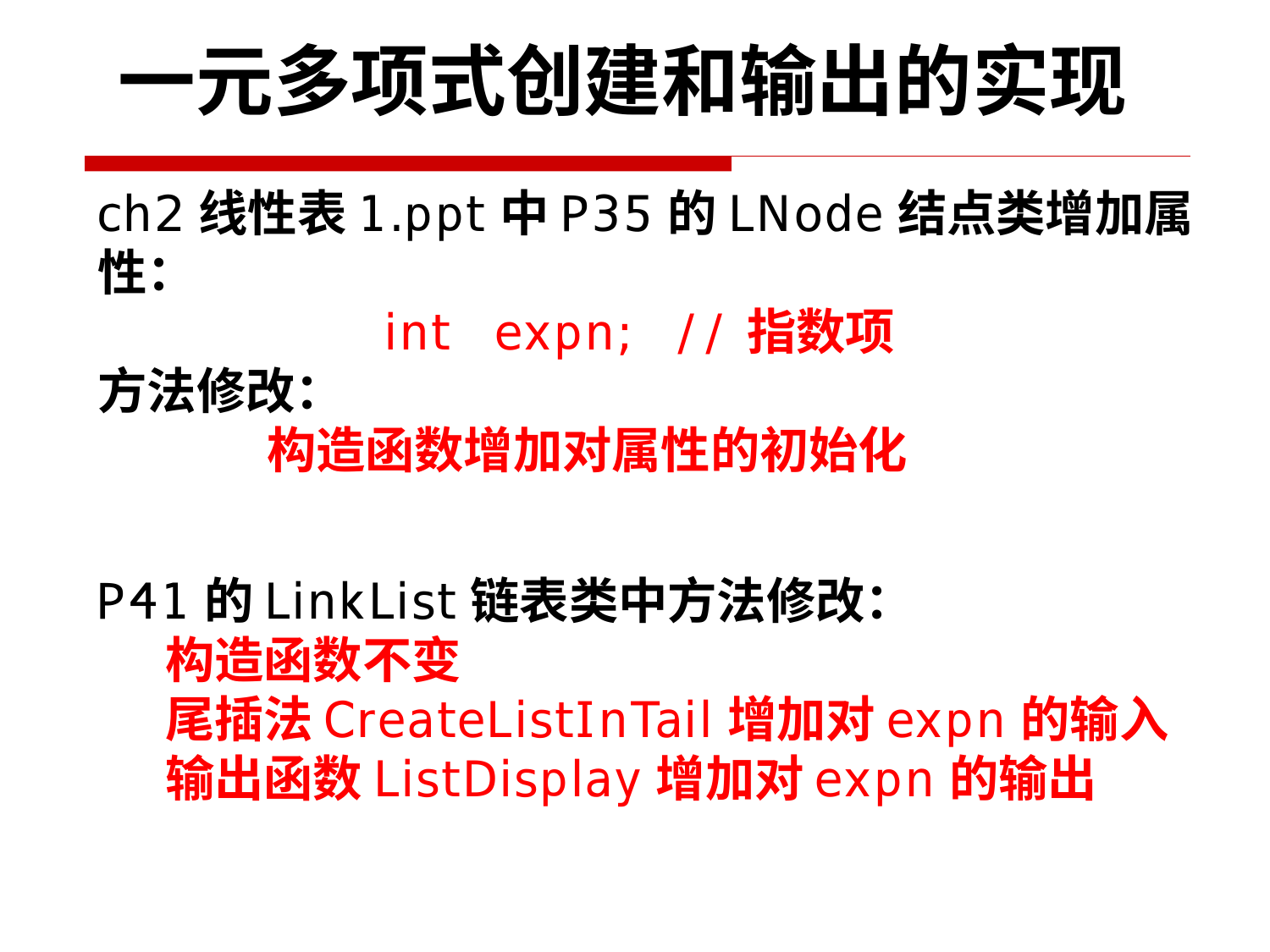

一元多项式创建和输出的实现
ch2线性表1.ppt中P35的LNode结点类增加属性：
                    int   expn;   //指数项
方法修改：
              构造函数增加对属性的初始化
P41的LinkList链表类中方法修改：
     构造函数不变
     尾插法CreateListInTail增加对expn的输入
     输出函数ListDisplay增加对expn的输出